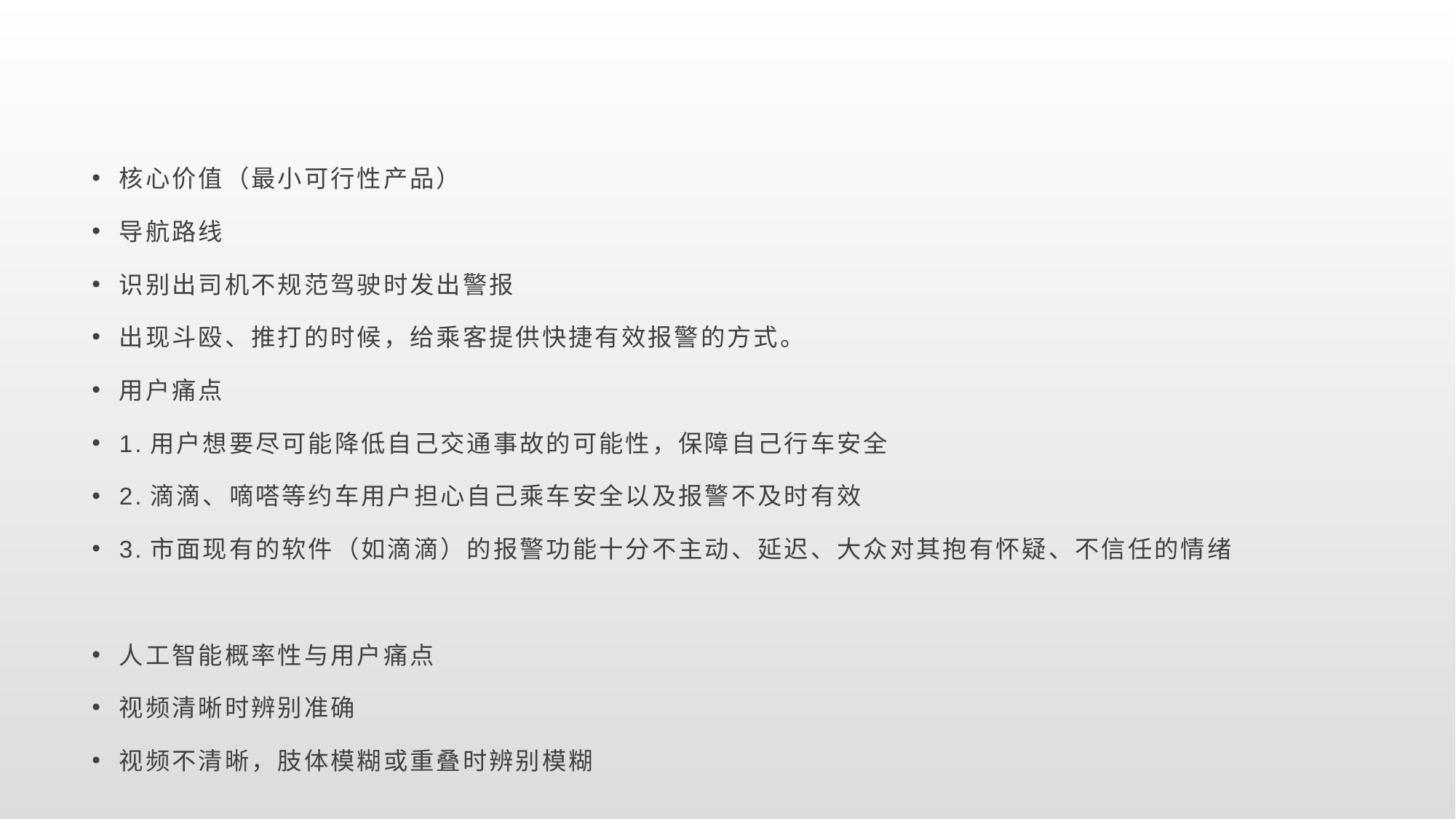

#
核心价值（最小可行性产品）
导航路线
识别出司机不规范驾驶时发出警报
出现斗殴、推打的时候，给乘客提供快捷有效报警的方式。
用户痛点
1.用户想要尽可能降低自己交通事故的可能性，保障自己行车安全
2.滴滴、嘀嗒等约车用户担心自己乘车安全以及报警不及时有效
3.市面现有的软件（如滴滴）的报警功能十分不主动、延迟、大众对其抱有怀疑、不信任的情绪

人工智能概率性与用户痛点
视频清晰时辨别准确
视频不清晰，肢体模糊或重叠时辨别模糊